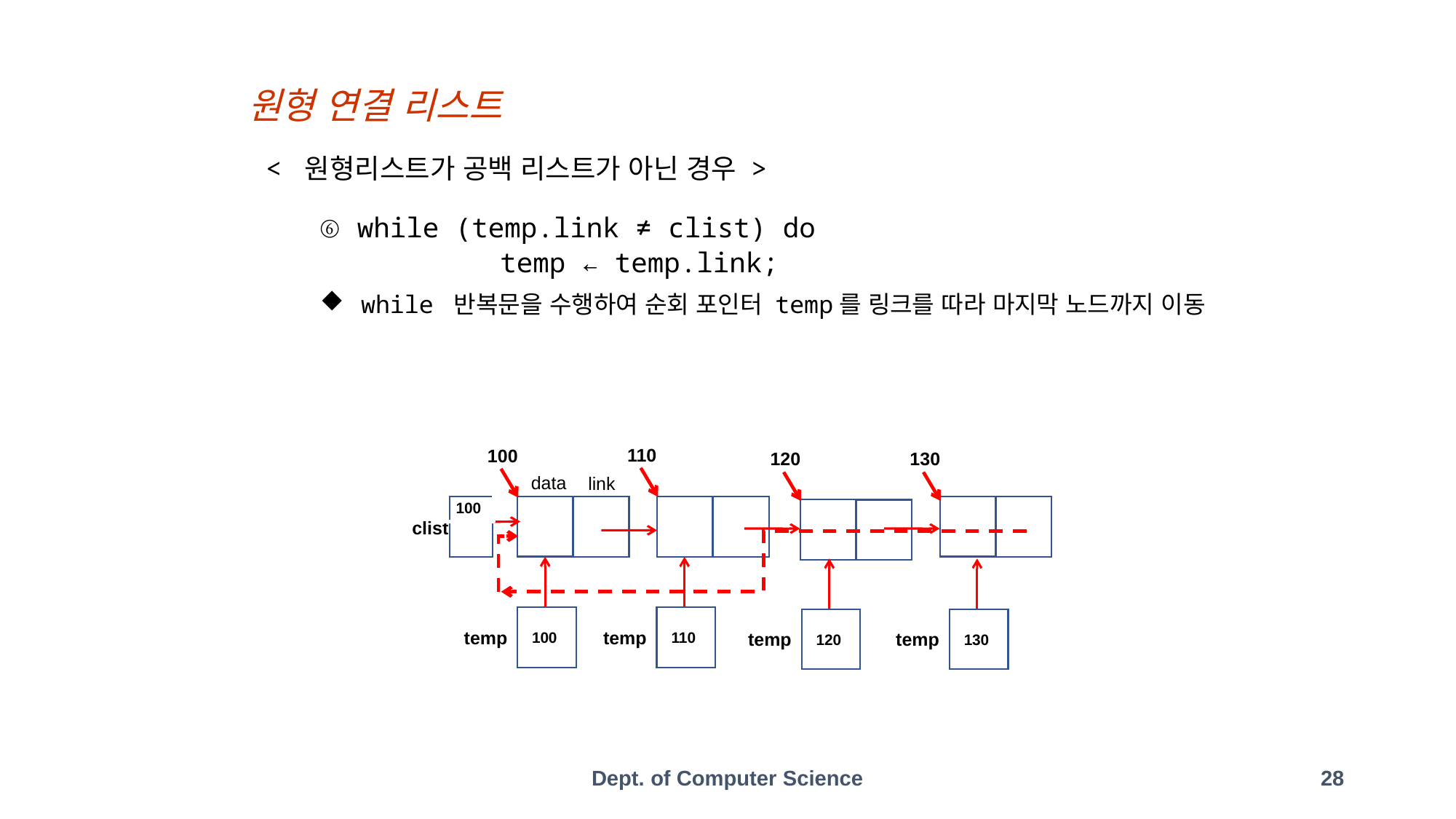

원형 연결 리스트
< 원형리스트가 공백 리스트가 아닌 경우 >

⑥ while (temp.link ≠ clist) do
           temp ← temp.link;
while 반복문을 수행하여 순회 포인터 temp를 링크를 따라 마지막 노드까지 이동

110
100
120
130
data
link

clist
100

temp
100

temp
110

temp
120

temp
130
Dept. of Computer Science
28